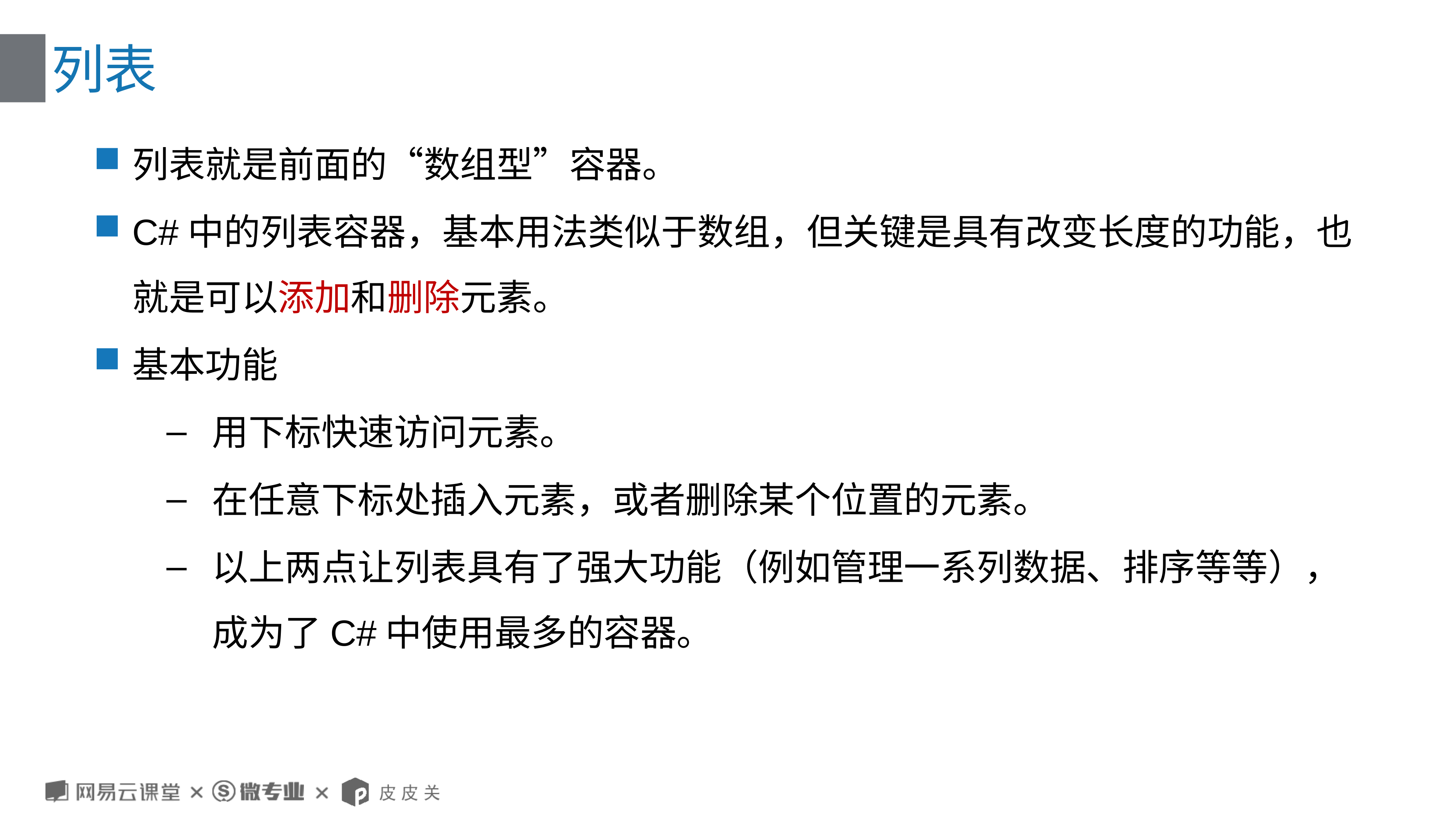

# 列表
列表就是前面的“数组型”容器。
C#中的列表容器，基本用法类似于数组，但关键是具有改变长度的功能，也就是可以添加和删除元素。
基本功能
用下标快速访问元素。
在任意下标处插入元素，或者删除某个位置的元素。
以上两点让列表具有了强大功能（例如管理一系列数据、排序等等），成为了C#中使用最多的容器。